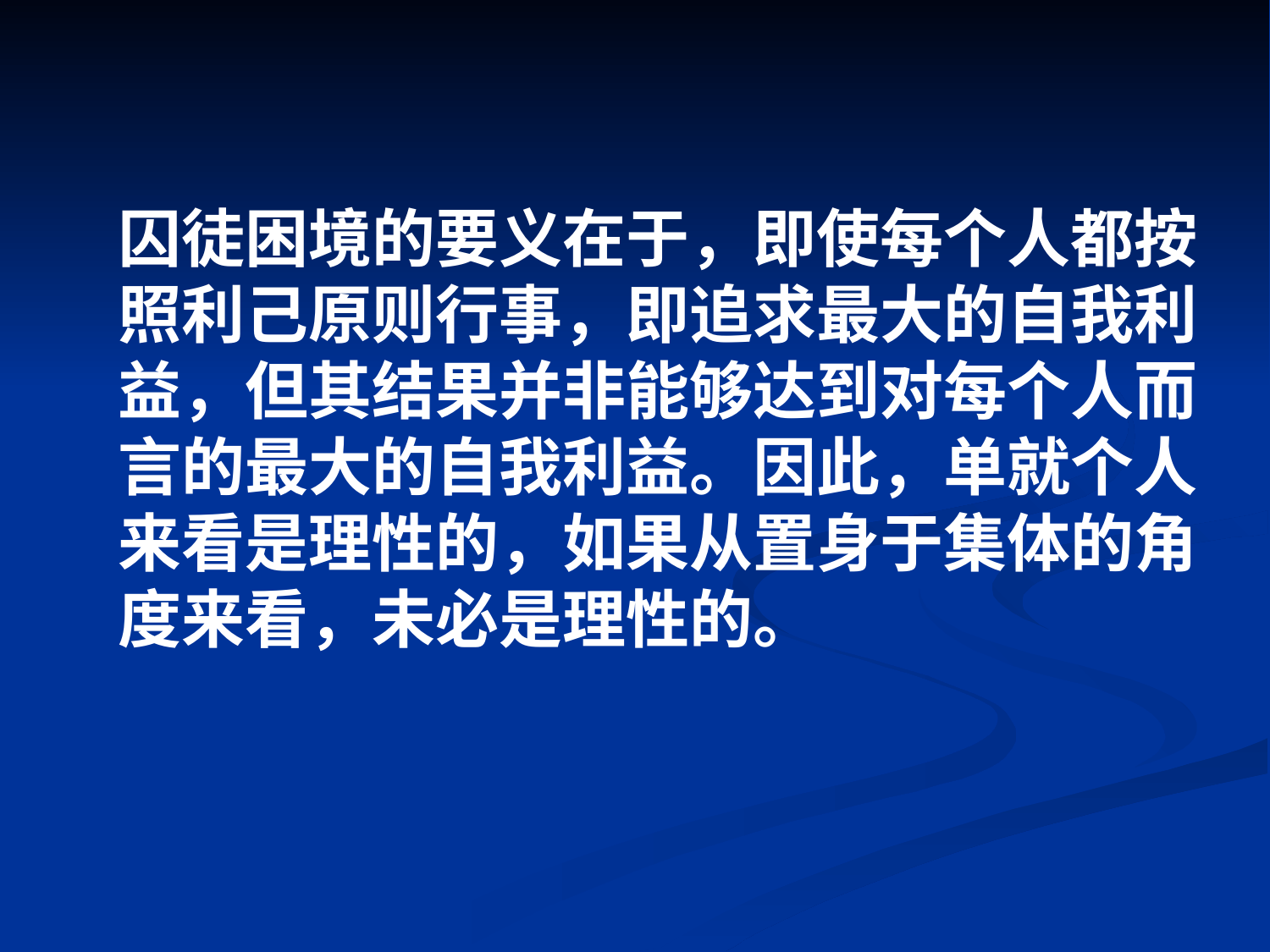

囚徒困境的要义在于，即使每个人都按照利己原则行事，即追求最大的自我利益，但其结果并非能够达到对每个人而言的最大的自我利益。因此，单就个人来看是理性的，如果从置身于集体的角度来看，未必是理性的。